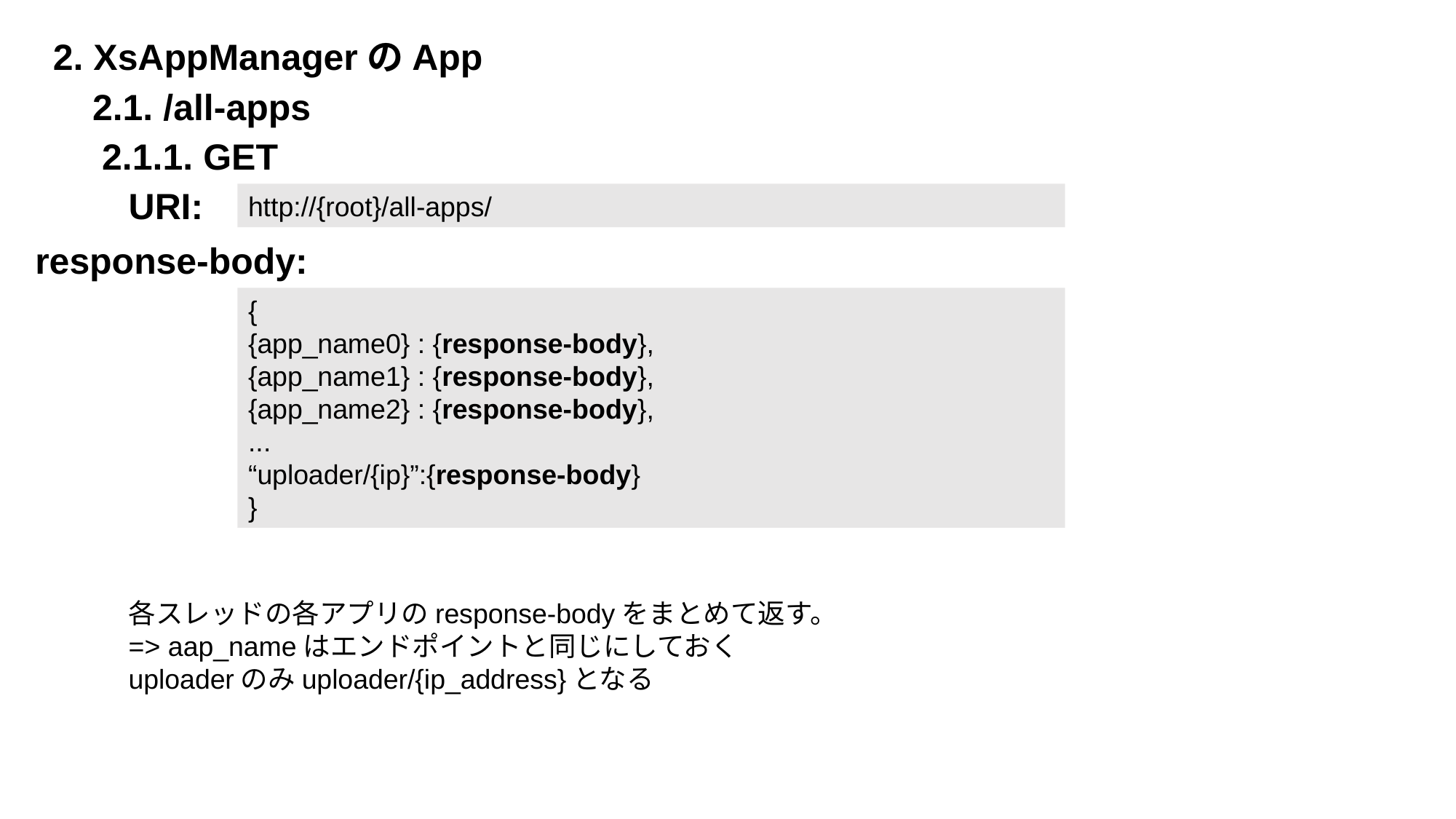

2. XsAppManagerのApp
2.1. /all-apps
2.1.1. GET
URI:
http://{root}/all-apps/
response-body:
{
{app_name0} : {response-body},
{app_name1} : {response-body},
{app_name2} : {response-body},
...
“uploader/{ip}”:{response-body}
}
各スレッドの各アプリのresponse-bodyをまとめて返す。
=> aap_nameはエンドポイントと同じにしておく
uploaderのみuploader/{ip_address}となる